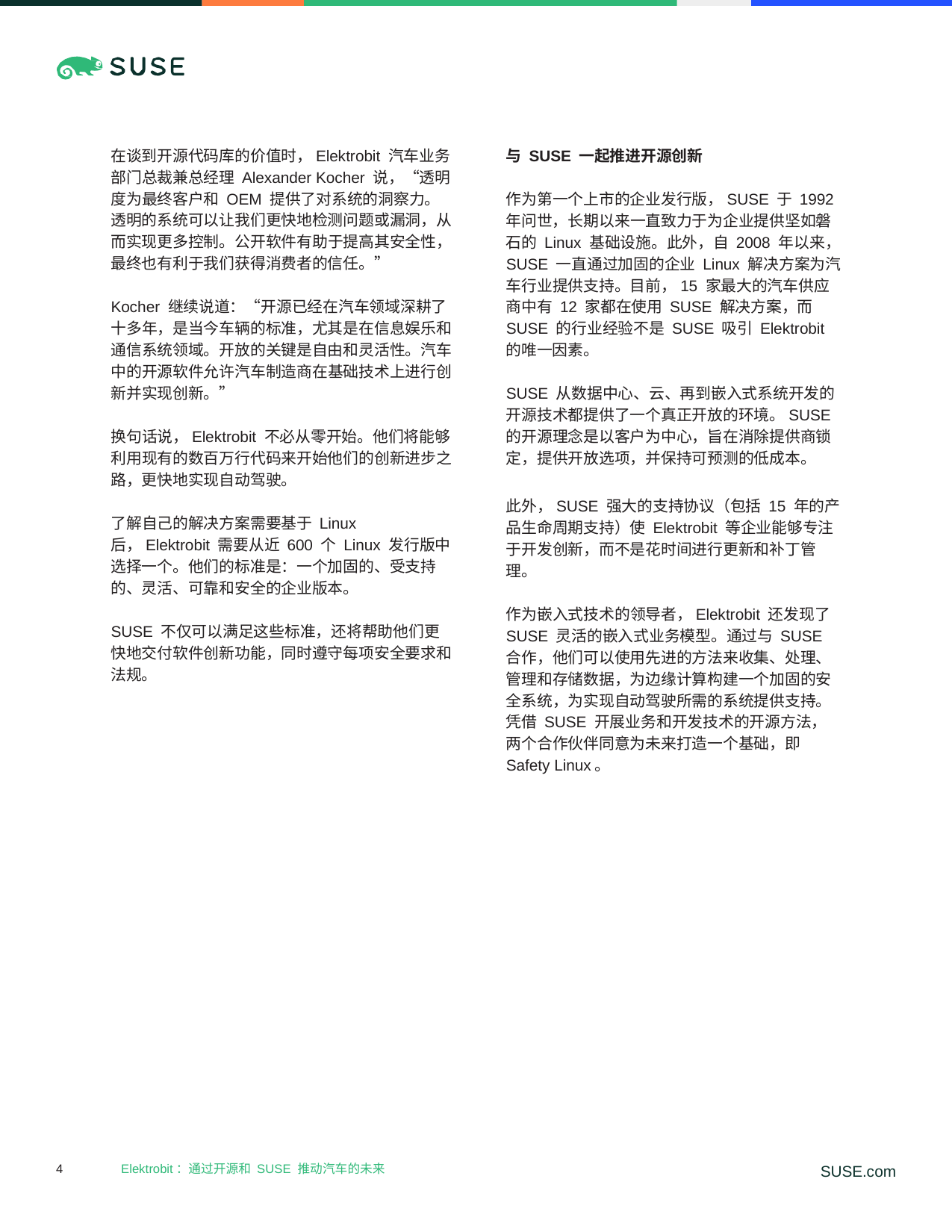

在谈到开源代码库的价值时，Elektrobit 汽车业务部门总裁兼总经理 Alexander Kocher 说，“透明度为最终客户和 OEM 提供了对系统的洞察力。透明的系统可以让我们更快地检测问题或漏洞，从而实现更多控制。公开软件有助于提高其安全性，最终也有利于我们获得消费者的信任。”
Kocher 继续说道：“开源已经在汽车领域深耕了十多年，是当今车辆的标准，尤其是在信息娱乐和通信系统领域。开放的关键是自由和灵活性。汽车中的开源软件允许汽车制造商在基础技术上进行创新并实现创新。”
换句话说，Elektrobit 不必从零开始。他们将能够利用现有的数百万行代码来开始他们的创新进步之路，更快地实现自动驾驶。
了解自己的解决方案需要基于 Linux 后，Elektrobit 需要从近 600 个 Linux 发行版中选择一个。他们的标准是：一个加固的、受支持的、灵活、可靠和安全的企业版本。
SUSE 不仅可以满足这些标准，还将帮助他们更快地交付软件创新功能，同时遵守每项安全要求和法规。
与 SUSE 一起推进开源创新
作为第一个上市的企业发行版，SUSE 于 1992 年问世，长期以来一直致力于为企业提供坚如磐石的 Linux 基础设施。此外，自 2008 年以来，SUSE 一直通过加固的企业 Linux 解决方案为汽车行业提供支持。目前，15 家最大的汽车供应商中有 12 家都在使用 SUSE 解决方案，而 SUSE 的行业经验不是 SUSE 吸引 Elektrobit 的唯一因素。
SUSE 从数据中心、云、再到嵌入式系统开发的开源技术都提供了一个真正开放的环境。SUSE 的开源理念是以客户为中心，旨在消除提供商锁定，提供开放选项，并保持可预测的低成本。

此外，SUSE 强大的支持协议（包括 15 年的产品生命周期支持）使 Elektrobit 等企业能够专注于开发创新，而不是花时间进行更新和补丁管理。
作为嵌入式技术的领导者，Elektrobit 还发现了 SUSE 灵活的嵌入式业务模型。通过与 SUSE 合作，他们可以使用先进的方法来收集、处理、管理和存储数据，为边缘计算构建一个加固的安全系统，为实现自动驾驶所需的系统提供支持。凭借 SUSE 开展业务和开发技术的开源方法，两个合作伙伴同意为未来打造一个基础，即 Safety Linux。

Elektrobit：通过开源和 SUSE 推动汽车的未来
SUSE.com
4